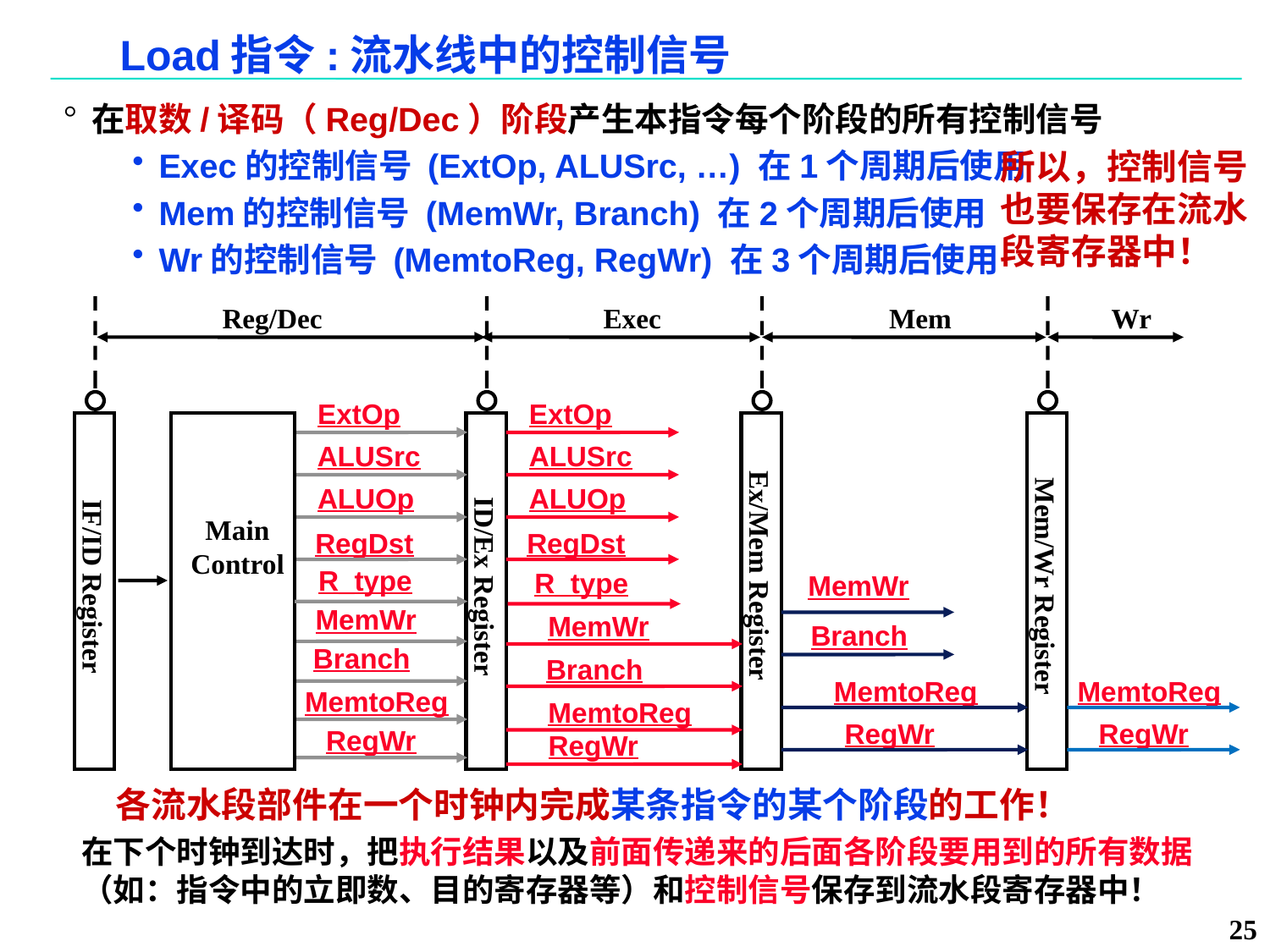

# Load指令:流水线中的控制信号
在取数/译码（Reg/Dec）阶段产生本指令每个阶段的所有控制信号
Exec的控制信号 (ExtOp, ALUSrc, …) 在1个周期后使用
Mem的控制信号 (MemWr, Branch) 在2个周期后使用
Wr的控制信号 (MemtoReg, RegWr) 在3个周期后使用
所以，控制信号也要保存在流水段寄存器中！

Reg/Dec
Exec
Mem
Wr

ExtOp
ExtOp

ALUSrc

ALUSrc

ALUOp

ALUOp
Main
Control

RegDst
RegDst
Ex/Mem Register

MemWr
IF/ID Register
Mem/Wr Register
ID/Ex Register

MemWr
MemWr

Branch
Branch

Branch

MemtoReg
MemtoReg
MemtoReg

MemtoReg

RegWr
RegWr
RegWr

RegWr

R_type
R_type

 各流水段部件在一个时钟内完成某条指令的某个阶段的工作！
在下个时钟到达时，把执行结果以及前面传递来的后面各阶段要用到的所有数据（如：指令中的立即数、目的寄存器等）和控制信号保存到流水段寄存器中！